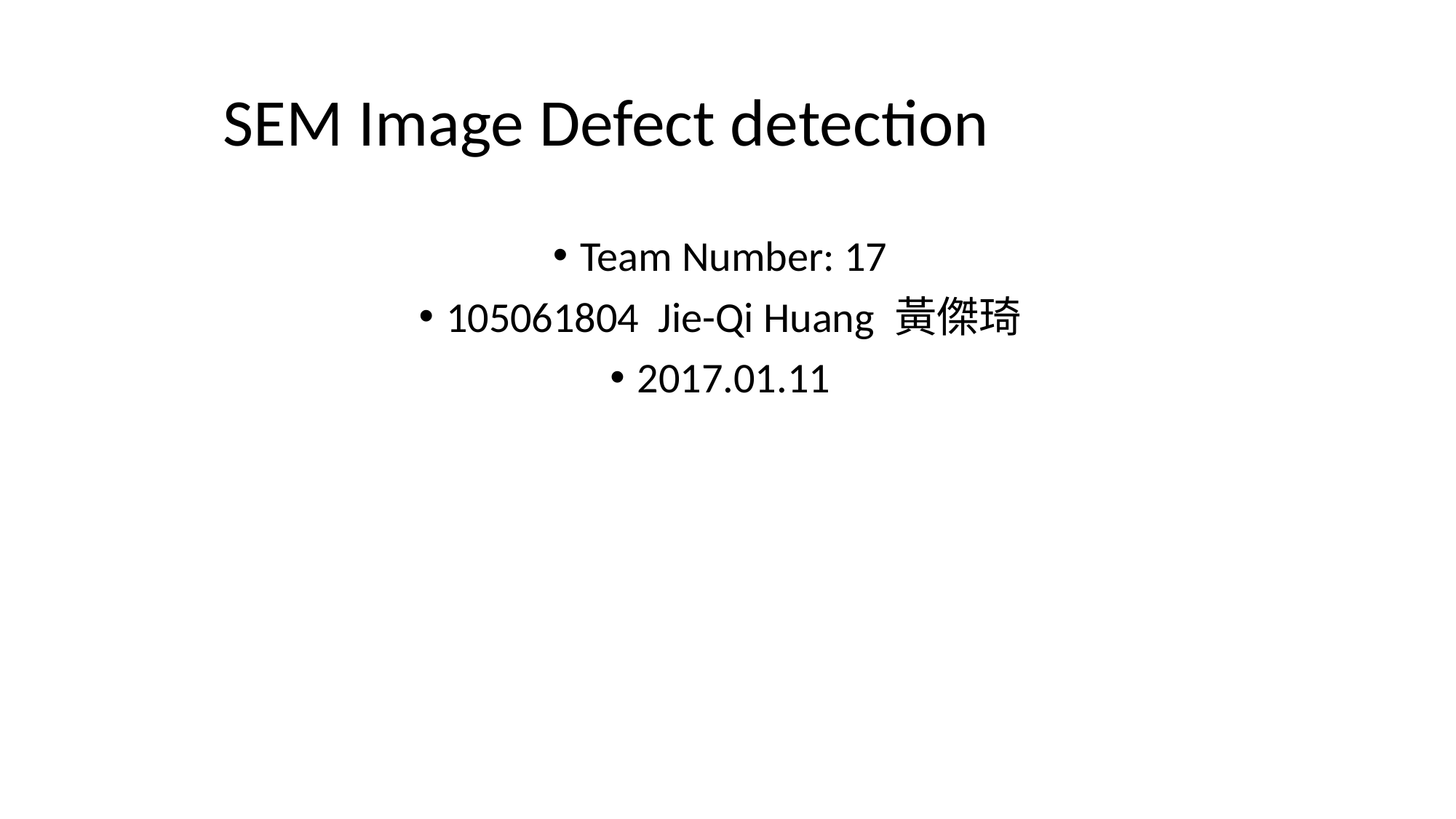

SEM Image Defect detection
Team Number: 17
105061804  Jie-Qi Huang 黃傑琦
2017.01.11